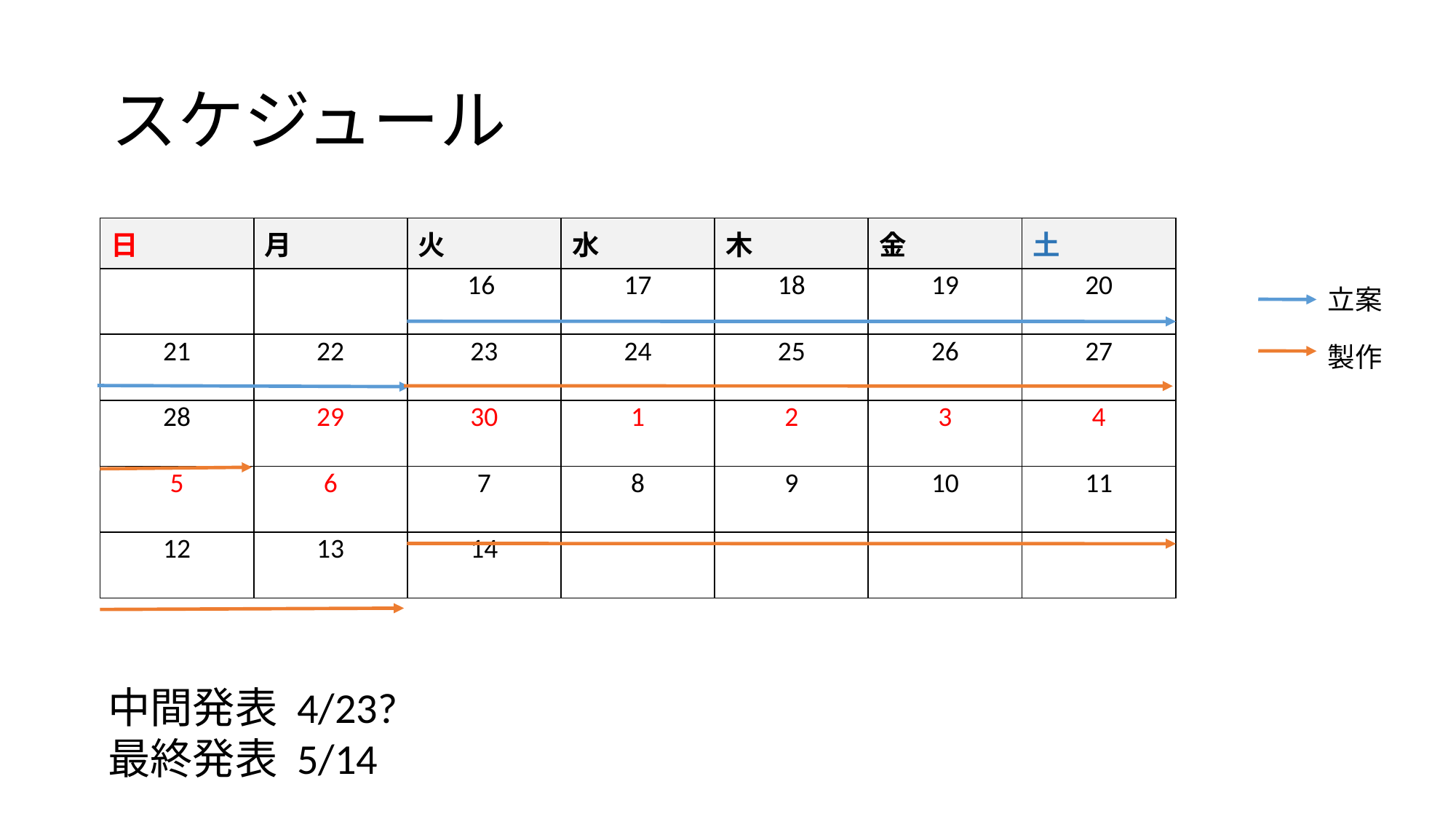

# スケジュール
| 日 | 月 | 火 | 水 | 木 | 金 | 土 |
| --- | --- | --- | --- | --- | --- | --- |
|  |  | 16 | 17 | 18 | 19 | 20 |
| 21 | 22 | 23 | 24 | 25 | 26 | 27 |
| 28 | 29 | 30 | 1 | 2 | 3 | 4 |
| 5 | 6 | 7 | 8 | 9 | 10 | 11 |
| 12 | 13 | 14 |  |  |  |  |
立案
製作
中間発表 4/23?
最終発表 5/14